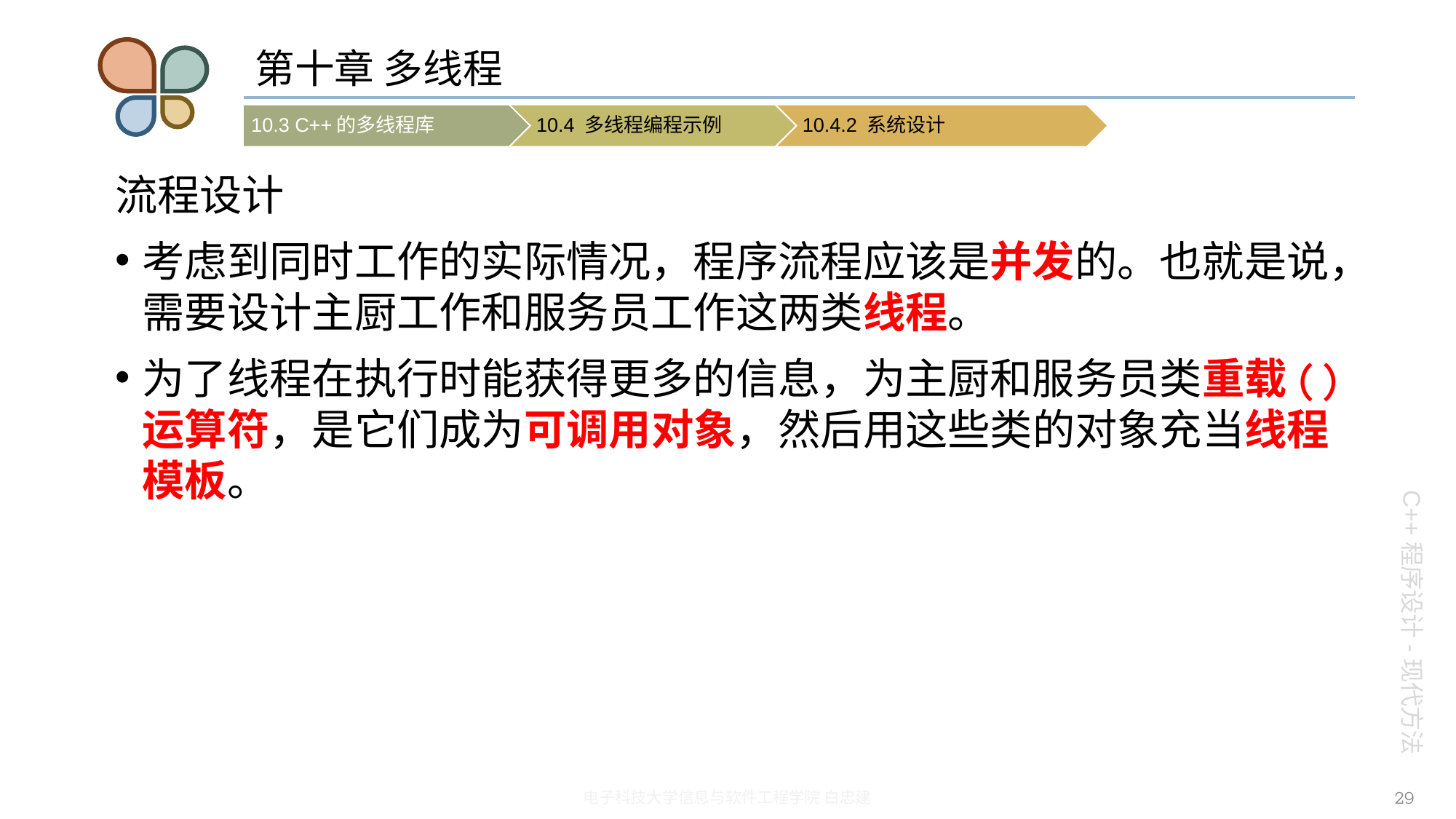

# 第十章 多线程
10.3 C++的多线程库
10.4 多线程编程示例
10.4.2 系统设计
流程设计
考虑到同时工作的实际情况，程序流程应该是并发的。也就是说，需要设计主厨工作和服务员工作这两类线程。
为了线程在执行时能获得更多的信息，为主厨和服务员类重载()运算符，是它们成为可调用对象，然后用这些类的对象充当线程模板。

29